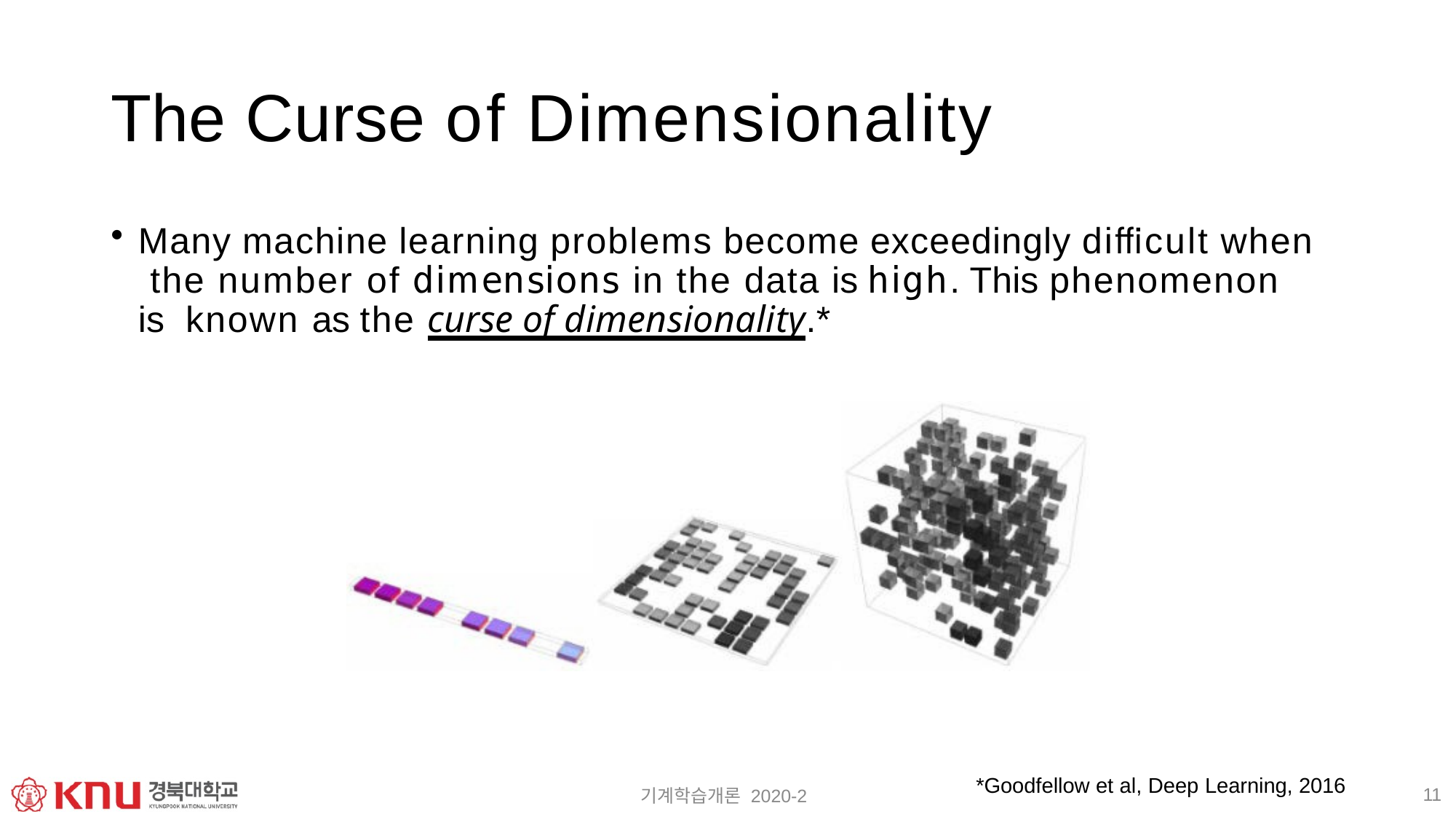

# The Curse of Dimensionality
Many machine learning problems become exceedingly diﬃcult when  the number of dimensions in the data is high. This phenomenon is  known as the curse of dimensionality.*

*Goodfellow et al, Deep Learning, 2016
11
기계학습개론 2020-2